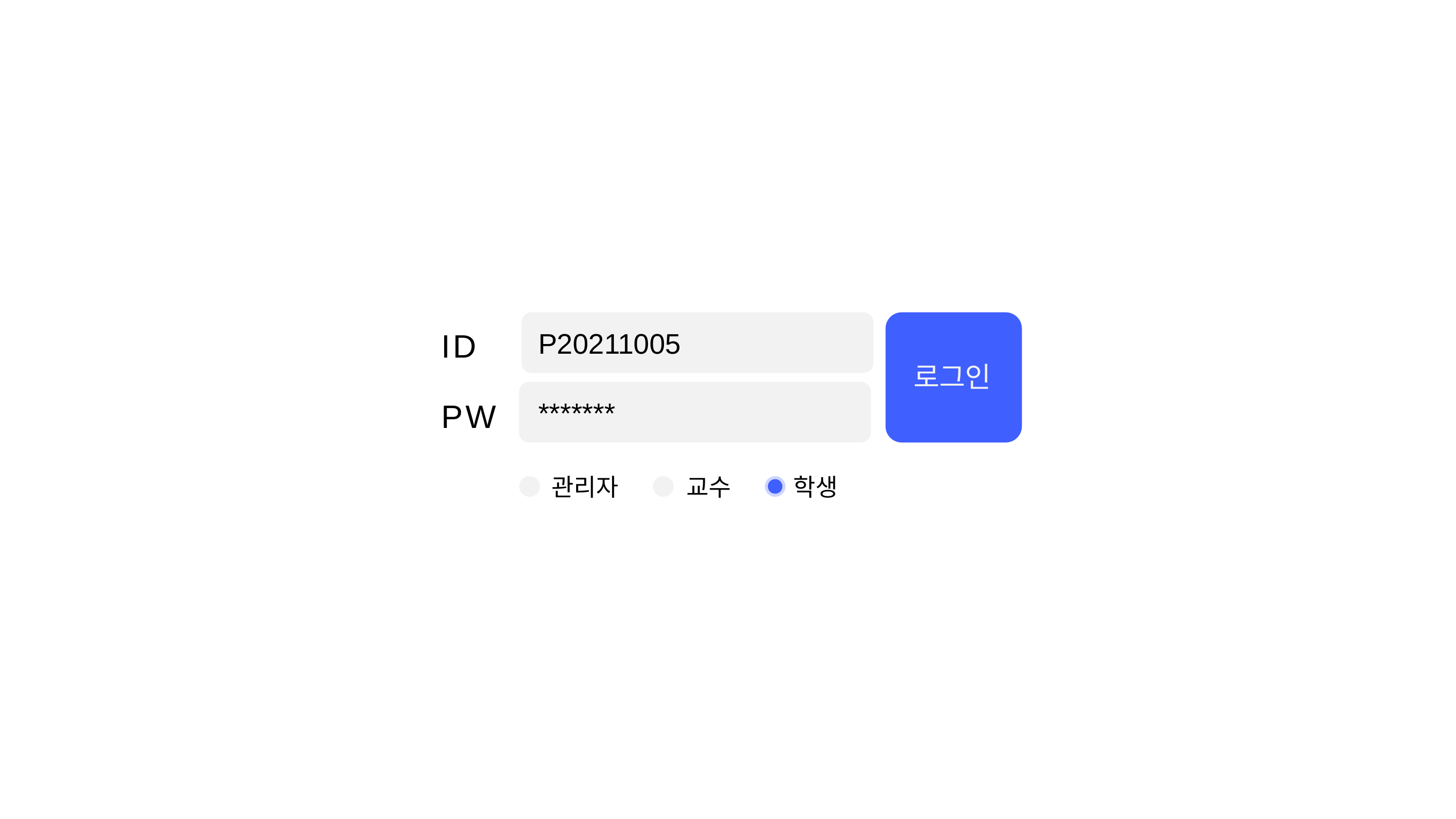

ID

P20211005

로그인

*******
PW
관리자
교수
학생